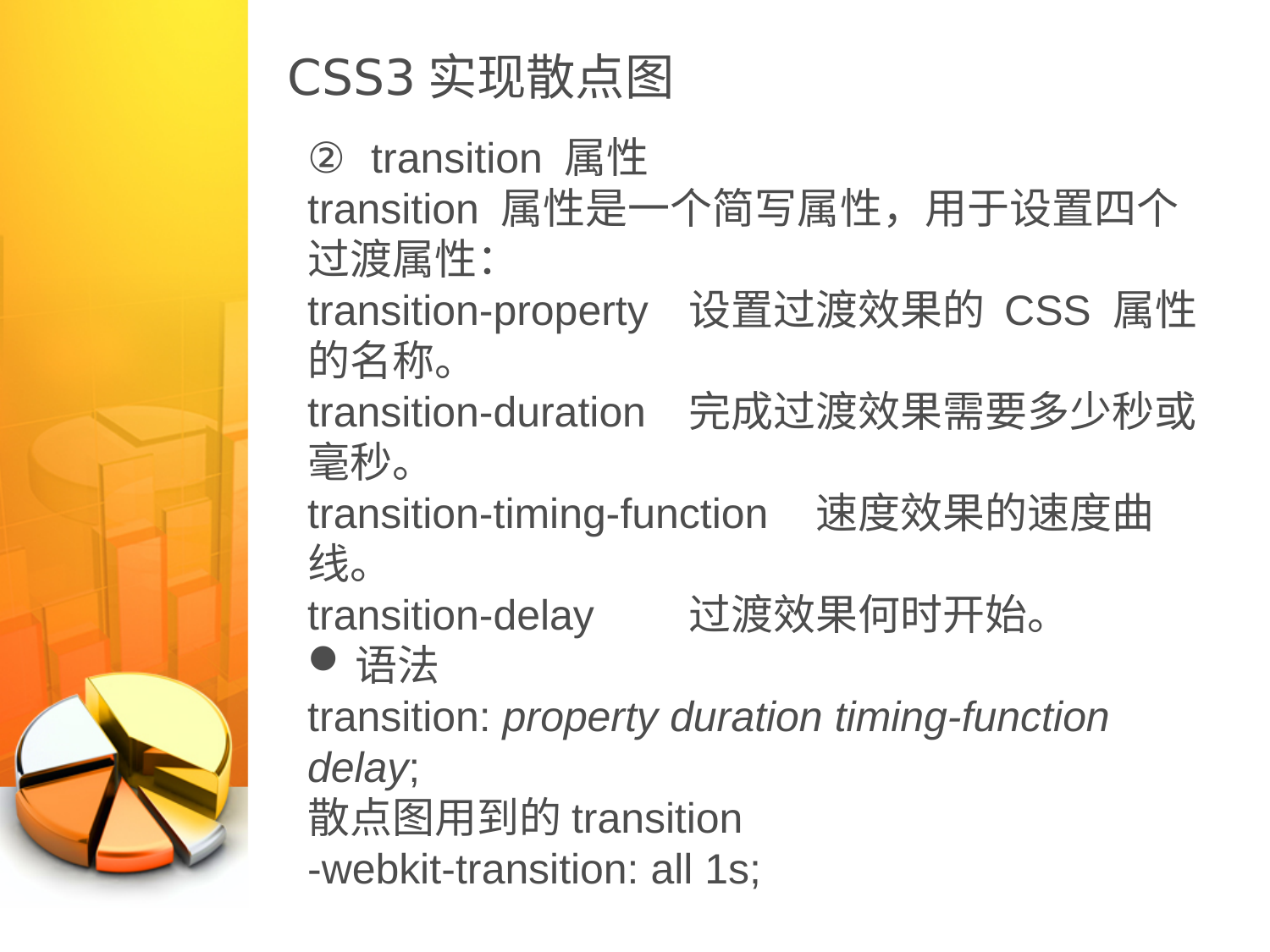

# CSS3实现散点图
transition 属性
transition 属性是一个简写属性，用于设置四个过渡属性：
transition-property	设置过渡效果的 CSS 属性的名称。
transition-duration	完成过渡效果需要多少秒或毫秒。
transition-timing-function	速度效果的速度曲线。
transition-delay	过渡效果何时开始。
语法
transition: property duration timing-function delay;
散点图用到的transition
-webkit-transition: all 1s;
PPT模板下载：www.1ppt.com/moban/     行业PPT模板：www.1ppt.com/hangye/
节日PPT模板：www.1ppt.com/jieri/           PPT素材下载：www.1ppt.com/sucai/
PPT背景图片：www.1ppt.com/beijing/      PPT图表下载：www.1ppt.com/tubiao/
优秀PPT下载：www.1ppt.com/xiazai/        PPT教程： www.1ppt.com/powerpoint/
Word教程： www.1ppt.com/word/              Excel教程：www.1ppt.com/excel/
资料下载：www.1ppt.com/ziliao/                PPT课件下载：www.1ppt.com/kejian/
范文下载：www.1ppt.com/fanwen/             试卷下载：www.1ppt.com/shiti/
教案下载：www.1ppt.com/jiaoan/        PPT论坛：www.1ppt.cn